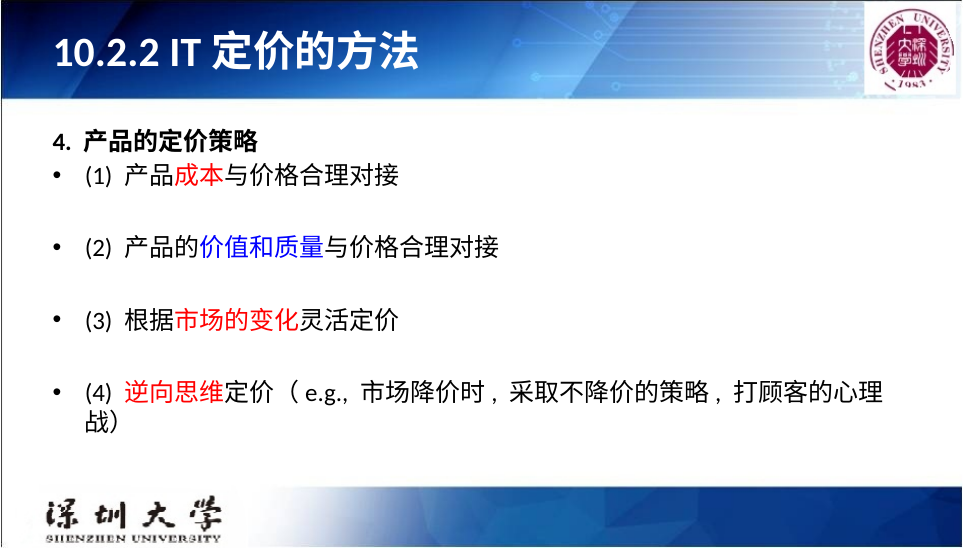

# 10.2.2 IT定价的方法
4. 产品的定价策略
(1) 产品成本与价格合理对接

(2) 产品的价值和质量与价格合理对接

(3) 根据市场的变化灵活定价

(4) 逆向思维定价（e.g., 市场降价时, 采取不降价的策略, 打顾客的心理战）
355